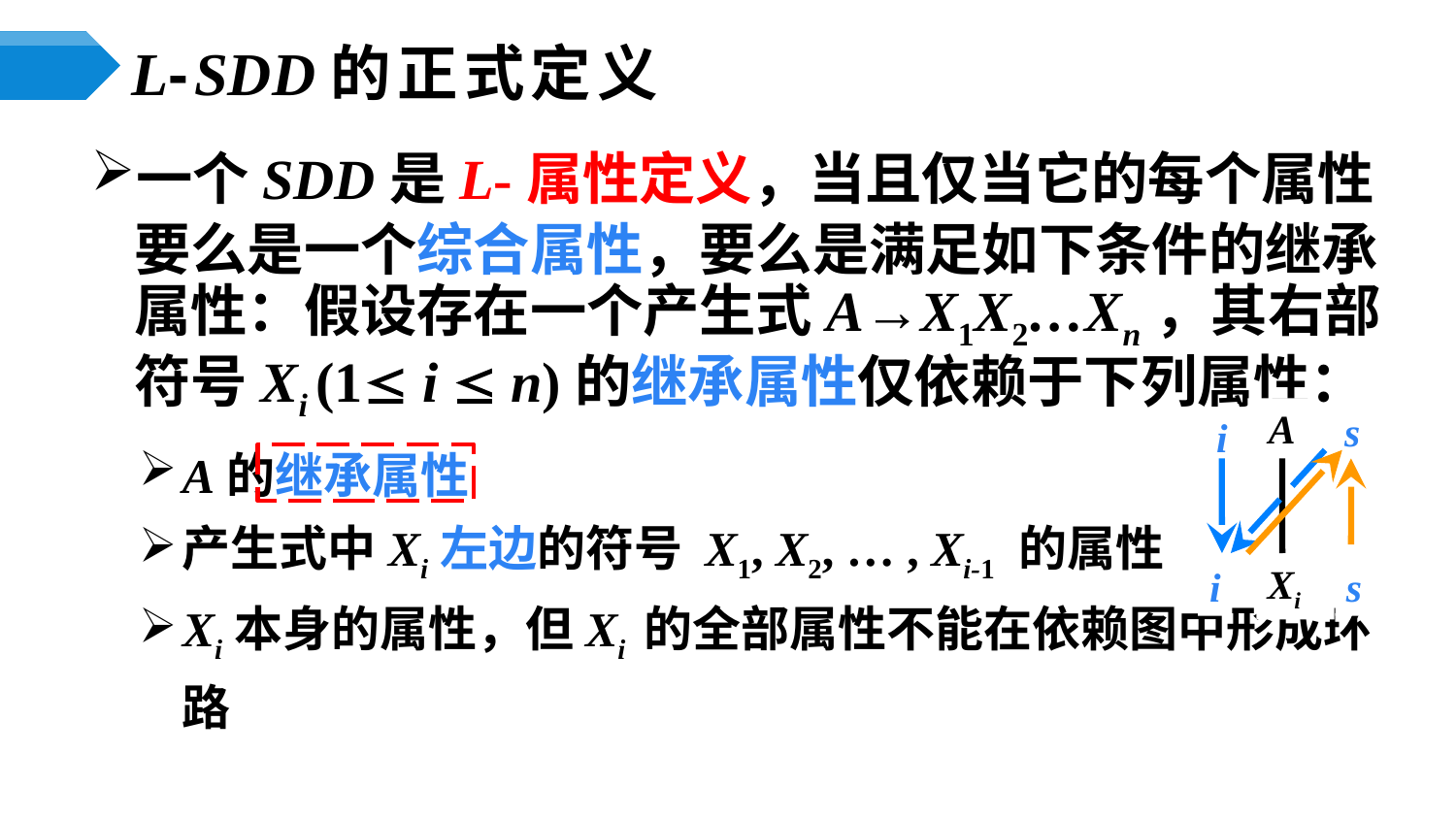

# L-SDD的正式定义
一个SDD是L-属性定义，当且仅当它的每个属性要么是一个综合属性，要么是满足如下条件的继承属性：假设存在一个产生式A→X1X2…Xn，其右部符号Xi (1≤ i ≤ n)的继承属性仅依赖于下列属性：
A的继承属性
产生式中Xi左边的符号 X1, X2, … , Xi-1 的属性
Xi本身的属性，但Xi 的全部属性不能在依赖图中形成环路
A
s
i

Xi
i
s